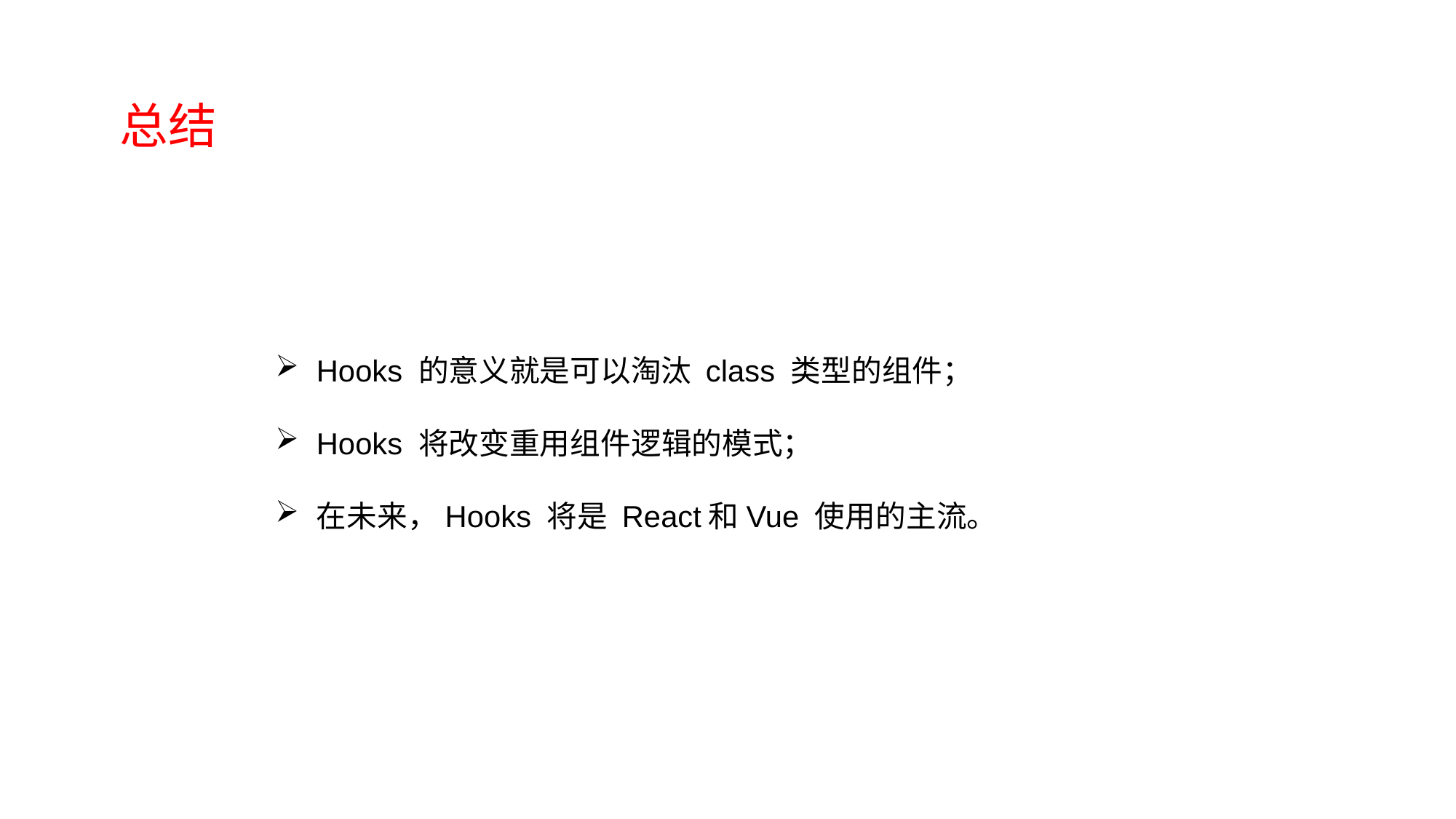

总结
Hooks 的意义就是可以淘汰 class 类型的组件；

Hooks 将改变重用组件逻辑的模式；

在未来，Hooks 将是 React和Vue 使用的主流。